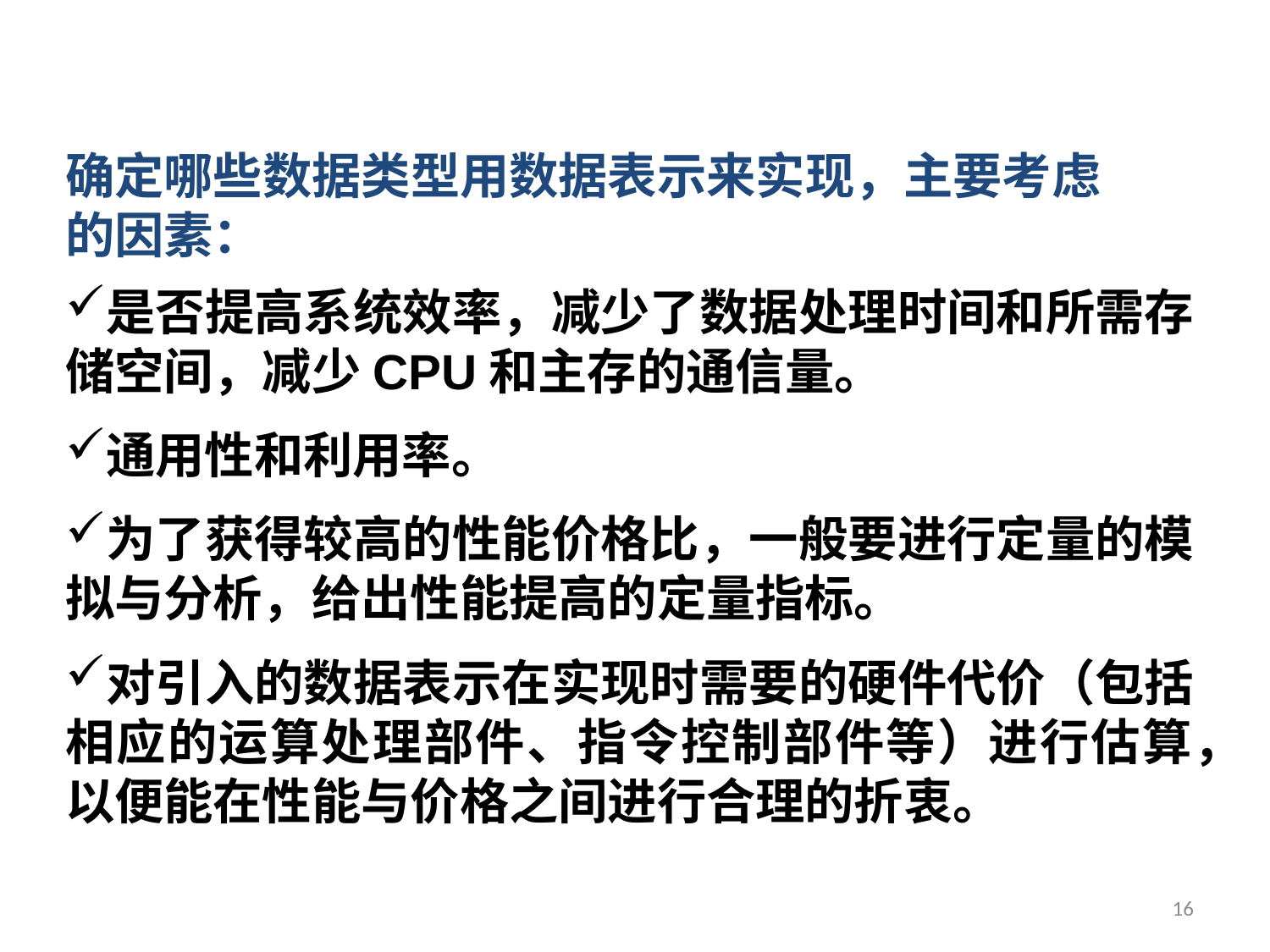

确定哪些数据类型用数据表示来实现，主要考虑的因素：
是否提高系统效率，减少了数据处理时间和所需存储空间，减少CPU和主存的通信量。
通用性和利用率。
为了获得较高的性能价格比，一般要进行定量的模拟与分析，给出性能提高的定量指标。
对引入的数据表示在实现时需要的硬件代价（包括相应的运算处理部件、指令控制部件等）进行估算，以便能在性能与价格之间进行合理的折衷。
16